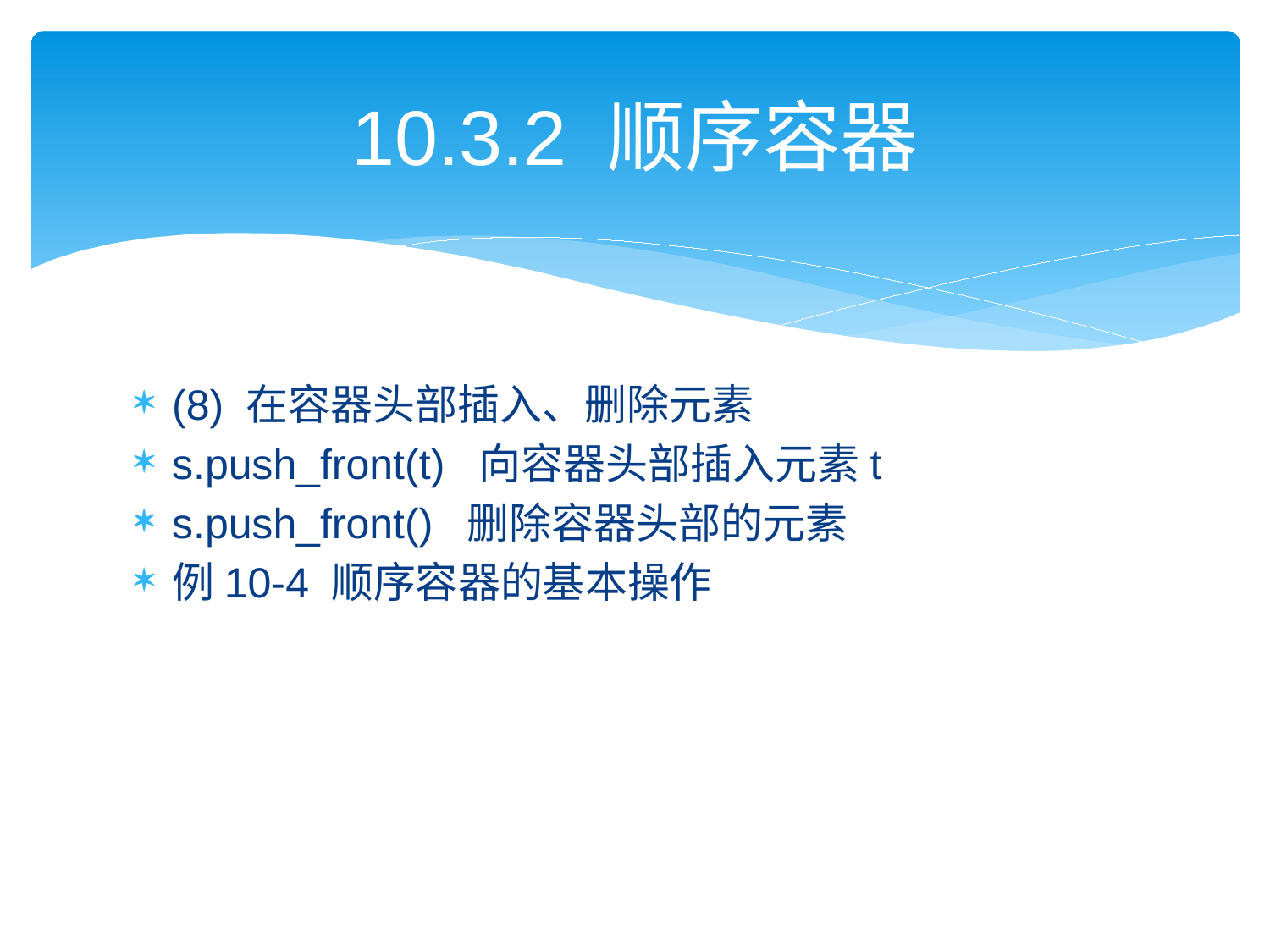

# 10.3.2 顺序容器
(8) 在容器头部插入、删除元素
s.push_front(t)  向容器头部插入元素t
s.push_front()  删除容器头部的元素
例10-4 顺序容器的基本操作